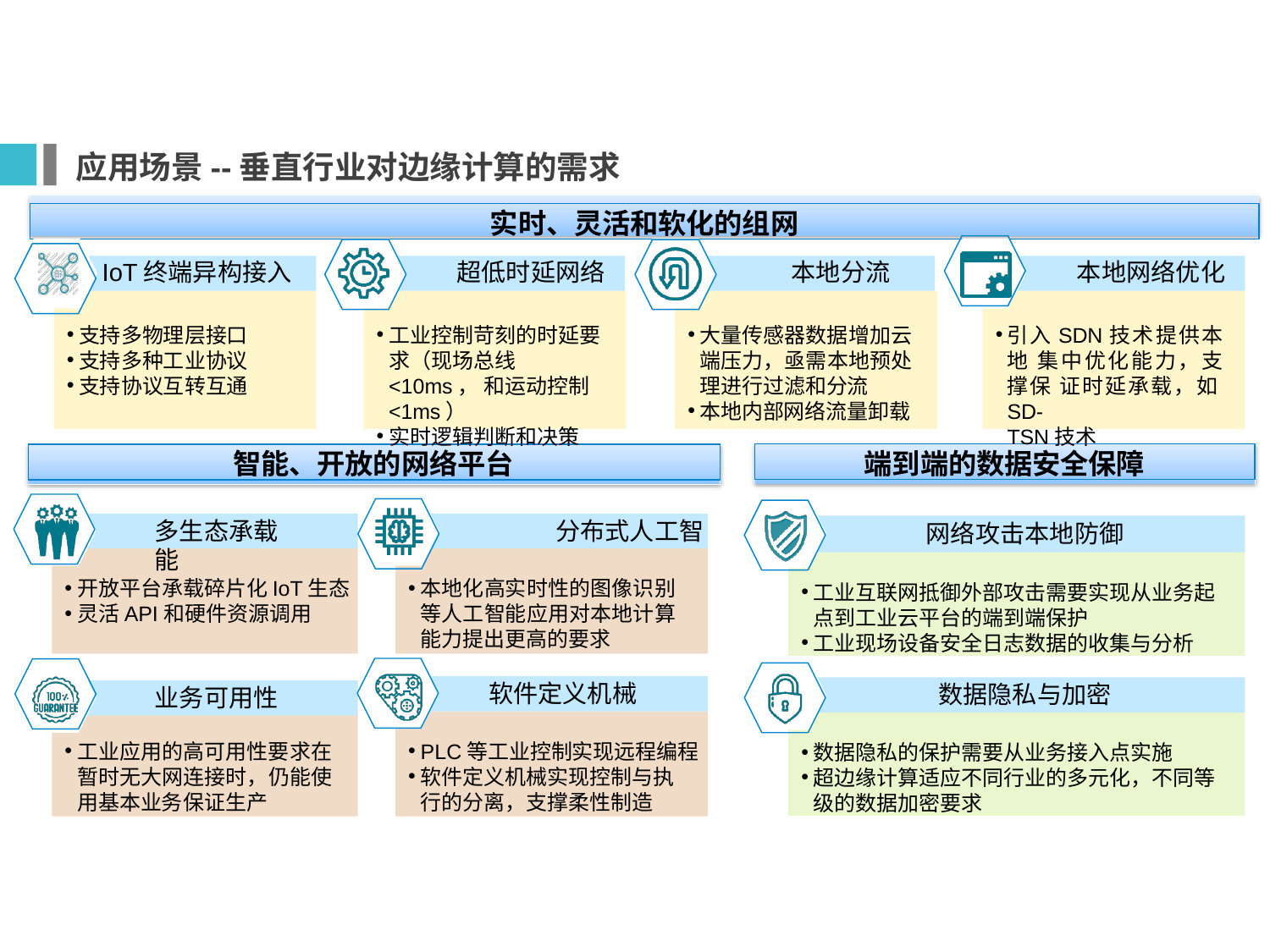

应用场景--垂直行业对边缘计算的需求

实时、灵活和软化的组网

IoT终端异构接入	超低时延网络	本地分流	本地网络优化

支持多物理层接口
支持多种工业协议
支持协议互转互通
工业控制苛刻的时延要 求（现场总线<10ms， 和运动控制<1ms）
实时逻辑判断和决策
大量传感器数据增加云 端压力，亟需本地预处 理进行过滤和分流
本地内部网络流量卸载
引入SDN技术提供本地 集中优化能力，支撑保 证时延承载，如SD-
TSN技术

端到端的数据安全保障

智能、开放的网络平台

多生态承载	分布式人工智能

网络攻击本地防御

开放平台承载碎片化IoT生态
灵活API和硬件资源调用
本地化高实时性的图像识别 等人工智能应用对本地计算 能力提出更高的要求
工业互联网抵御外部攻击需要实现从业务起 点到工业云平台的端到端保护
工业现场设备安全日志数据的收集与分析

软件定义机械

数据隐私与加密
业务可用性

工业应用的高可用性要求在 暂时无大网连接时，仍能使 用基本业务保证生产
PLC等工业控制实现远程编程
软件定义机械实现控制与执 行的分离，支撑柔性制造
数据隐私的保护需要从业务接入点实施
超边缘计算适应不同行业的多元化，不同等 级的数据加密要求